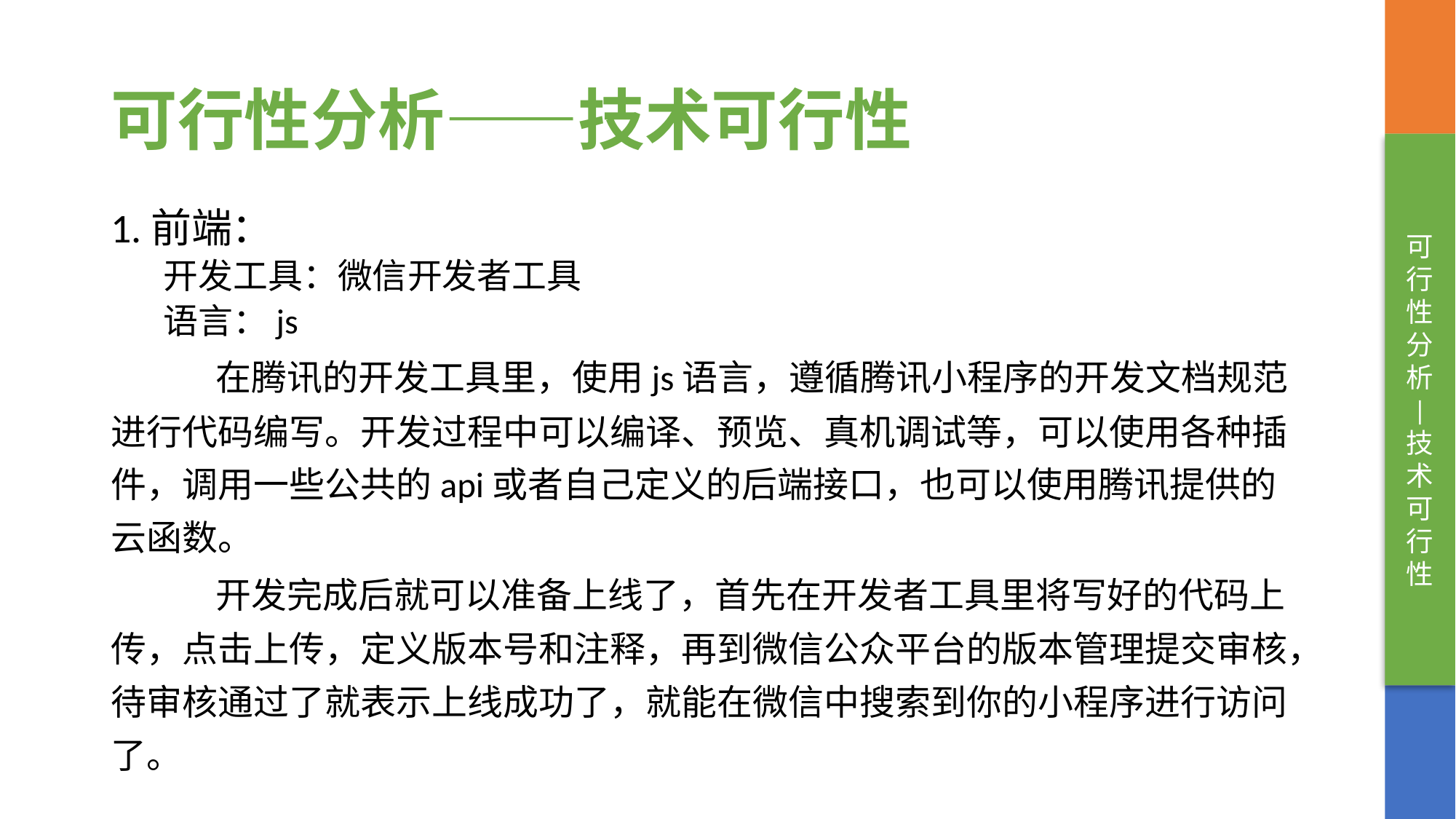

# 可行性分析——技术可行性
可行性分析
|
技术可行性
1.前端：
开发工具：微信开发者工具
语言：js
	在腾讯的开发工具里，使用js语言，遵循腾讯小程序的开发文档规范
进行代码编写。开发过程中可以编译、预览、真机调试等，可以使用各种插
件，调用一些公共的api或者自己定义的后端接口，也可以使用腾讯提供的
云函数。
	开发完成后就可以准备上线了，首先在开发者工具里将写好的代码上
传，点击上传，定义版本号和注释，再到微信公众平台的版本管理提交审核，
待审核通过了就表示上线成功了，就能在微信中搜索到你的小程序进行访问
了。